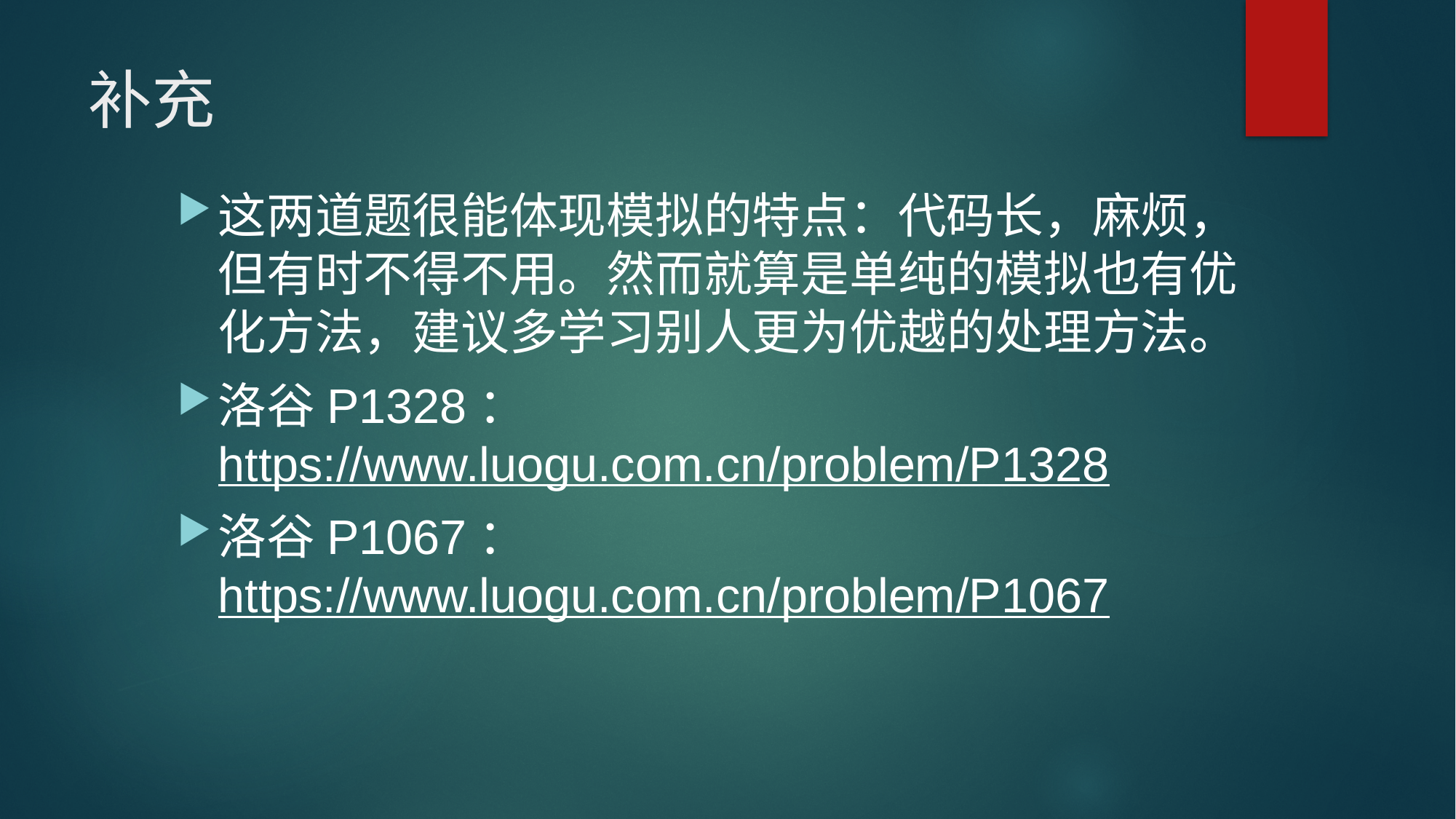

# 补充
这两道题很能体现模拟的特点：代码长，麻烦，但有时不得不用。然而就算是单纯的模拟也有优化方法，建议多学习别人更为优越的处理方法。
洛谷P1328：https://www.luogu.com.cn/problem/P1328
洛谷P1067：https://www.luogu.com.cn/problem/P1067